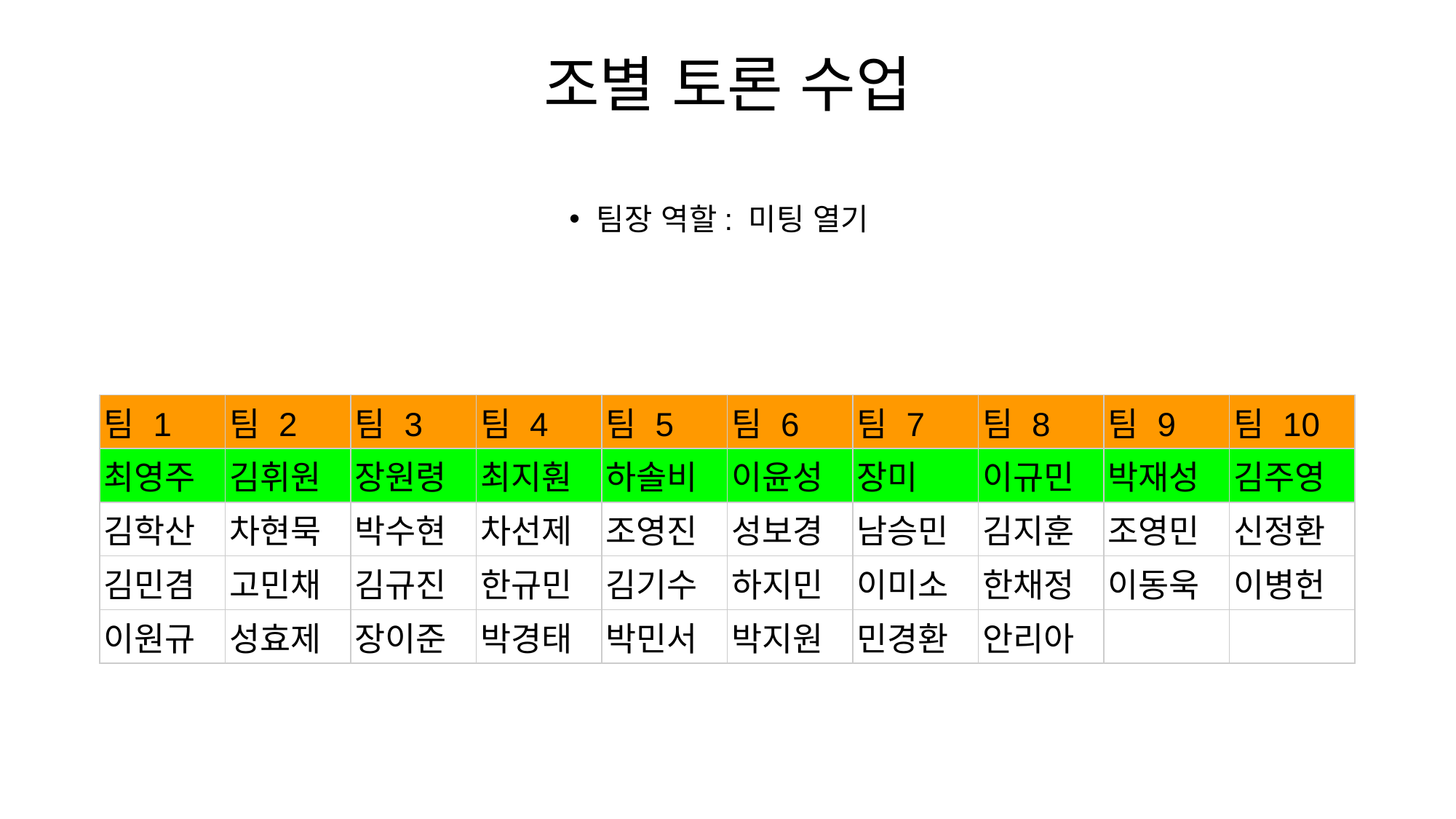

# 조별 토론 수업
팀장 역할: 미팅 열기
| 팀 1 | 팀 2 | 팀 3 | 팀 4 | 팀 5 | 팀 6 | 팀 7 | 팀 8 | 팀 9 | 팀 10 |
| --- | --- | --- | --- | --- | --- | --- | --- | --- | --- |
| 최영주 | 김휘원 | 장원령 | 최지훤 | 하솔비 | 이윤성 | 장미 | 이규민 | 박재성 | 김주영 |
| 김학산 | 차현묵 | 박수현 | 차선제 | 조영진 | 성보경 | 남승민 | 김지훈 | 조영민 | 신정환 |
| 김민겸 | 고민채 | 김규진 | 한규민 | 김기수 | 하지민 | 이미소 | 한채정 | 이동욱 | 이병헌 |
| 이원규 | 성효제 | 장이준 | 박경태 | 박민서 | 박지원 | 민경환 | 안리아 |  |  |